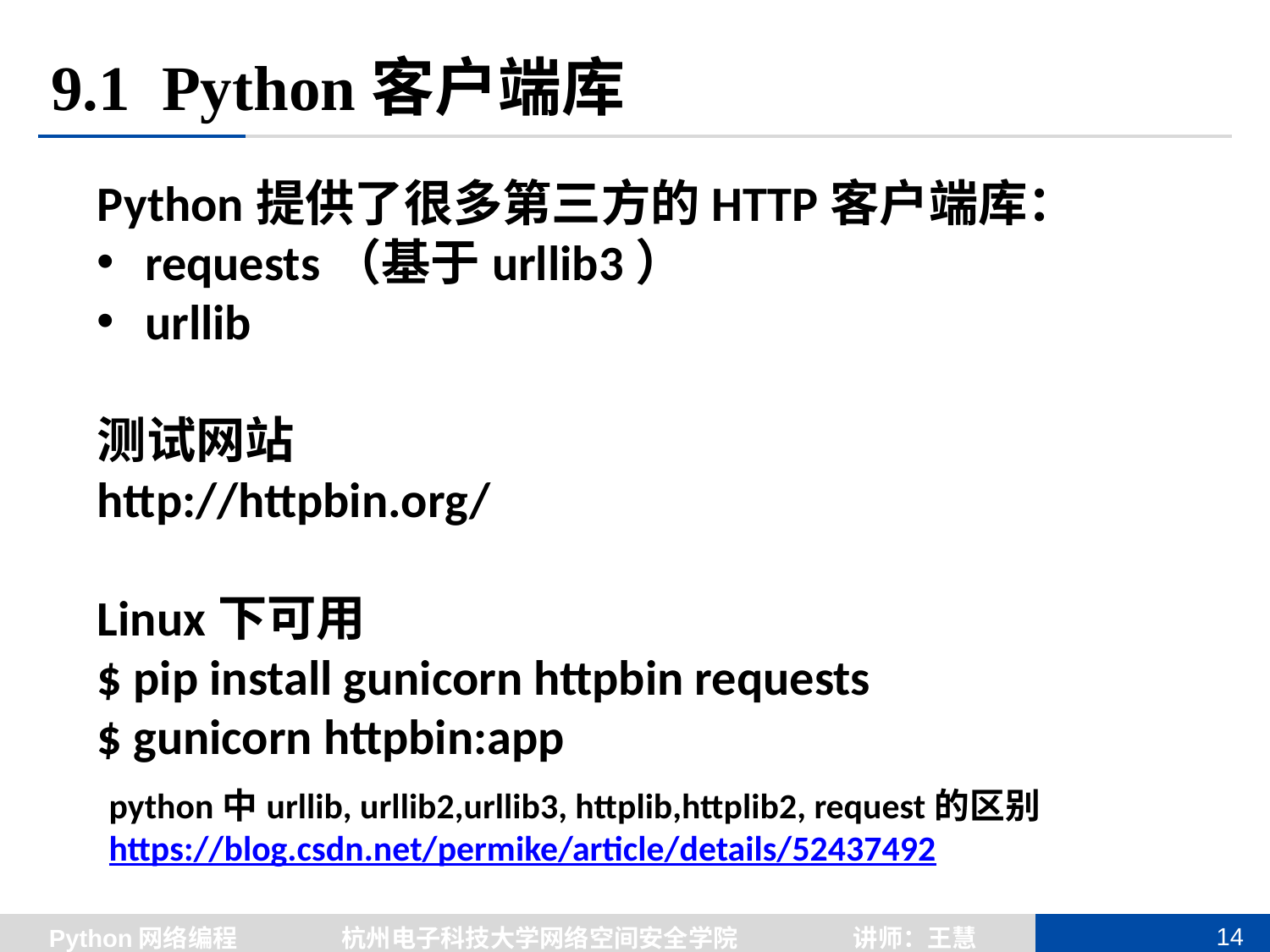

# 9.1  Python客户端库
Python提供了很多第三方的HTTP客户端库：
requests（基于urllib3）
urllib

测试网站
http://httpbin.org/

Linux下可用
$ pip install gunicorn httpbin requests
$ gunicorn httpbin:app
python中urllib, urllib2,urllib3, httplib,httplib2, request的区别
https://blog.csdn.net/permike/article/details/52437492